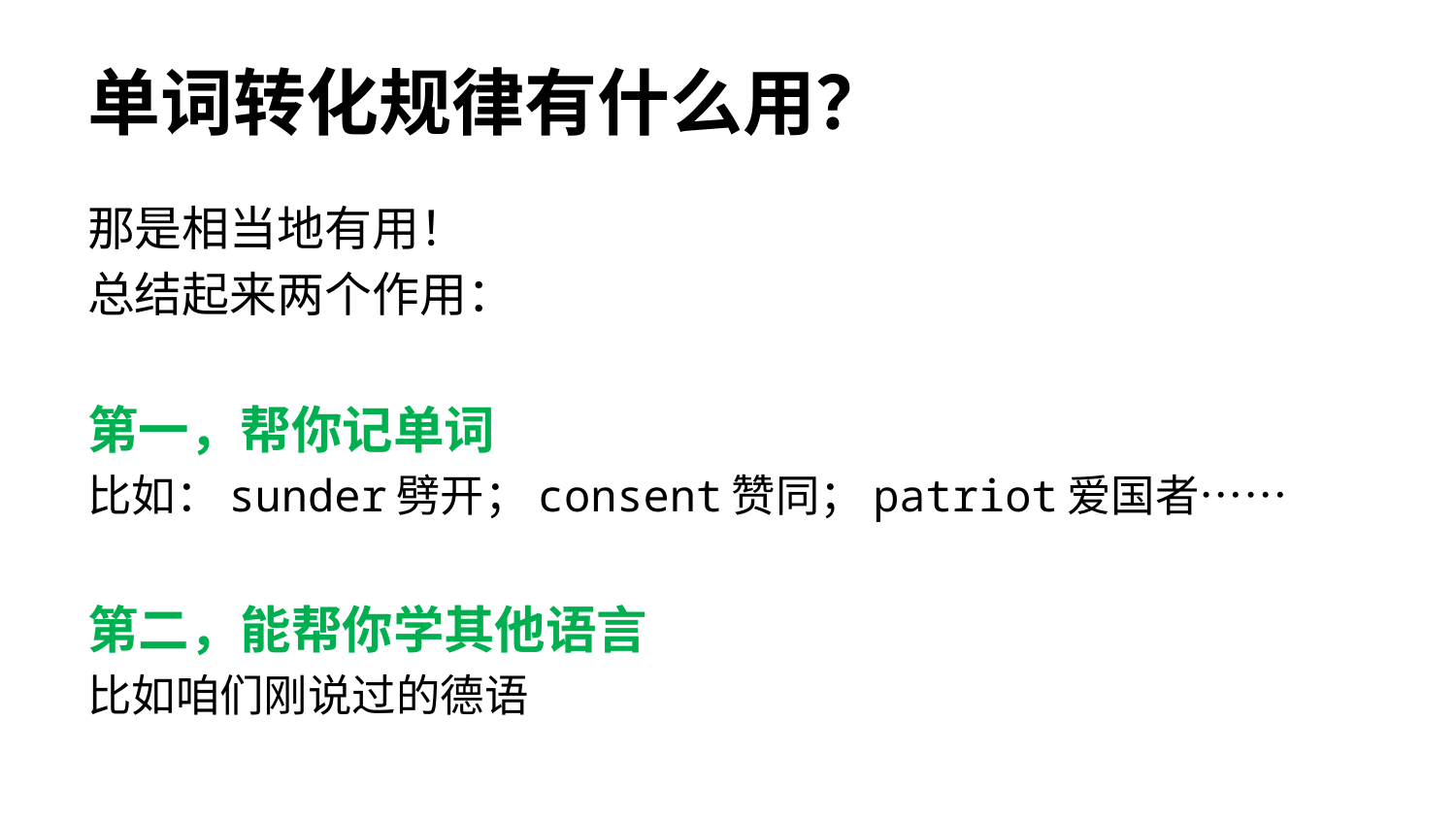

# 单词转化规律有什么用？
那是相当地有用！
总结起来两个作用：

第一，帮你记单词
比如：sunder劈开；consent赞同；patriot爱国者……

第二，能帮你学其他语言
比如咱们刚说过的德语